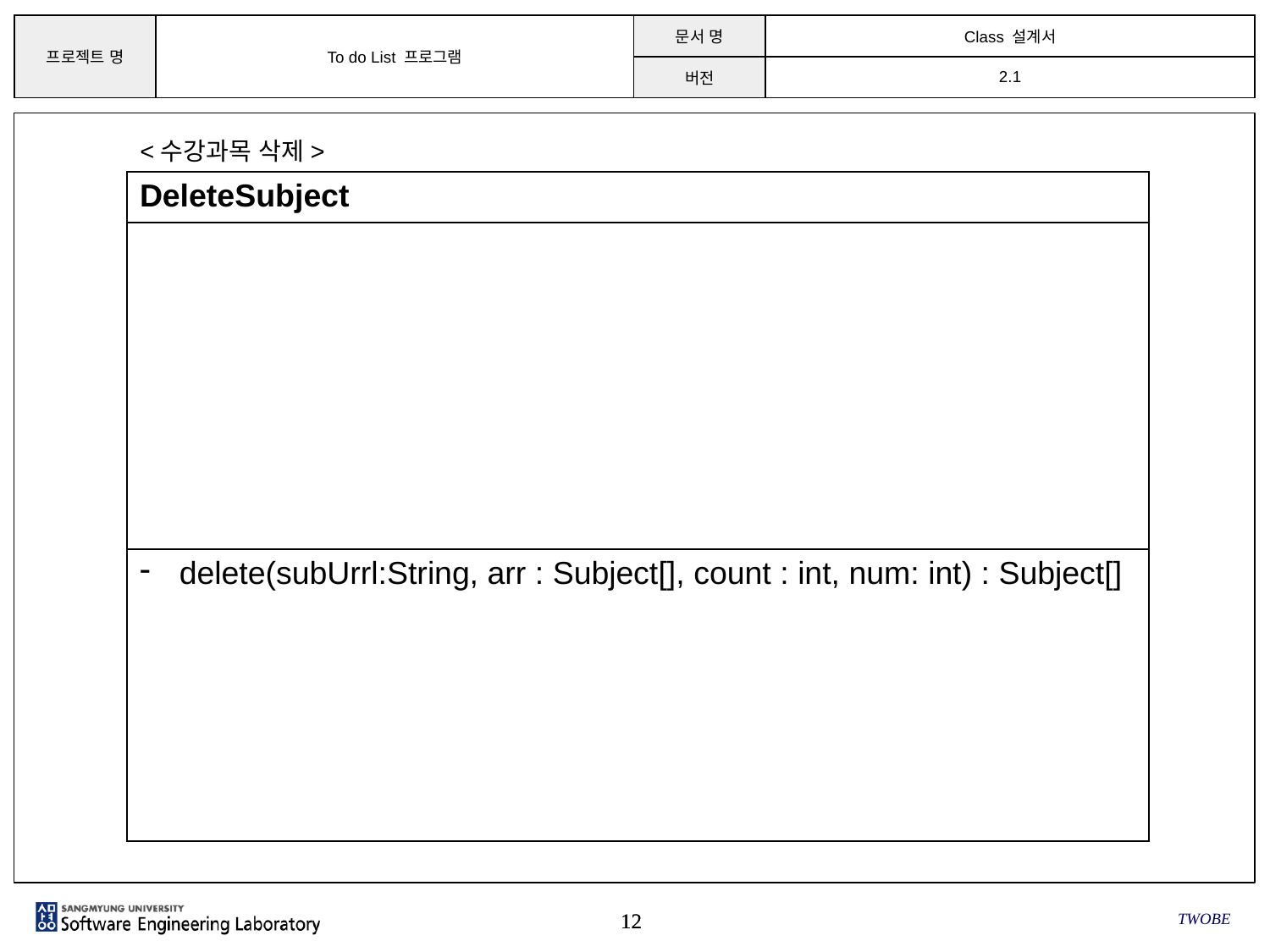

<수강과목 삭제>
| DeleteSubject |
| --- |
|  |
| delete(subUrrl:String, arr : Subject[], count : int, num: int) : Subject[] |
TWOBE